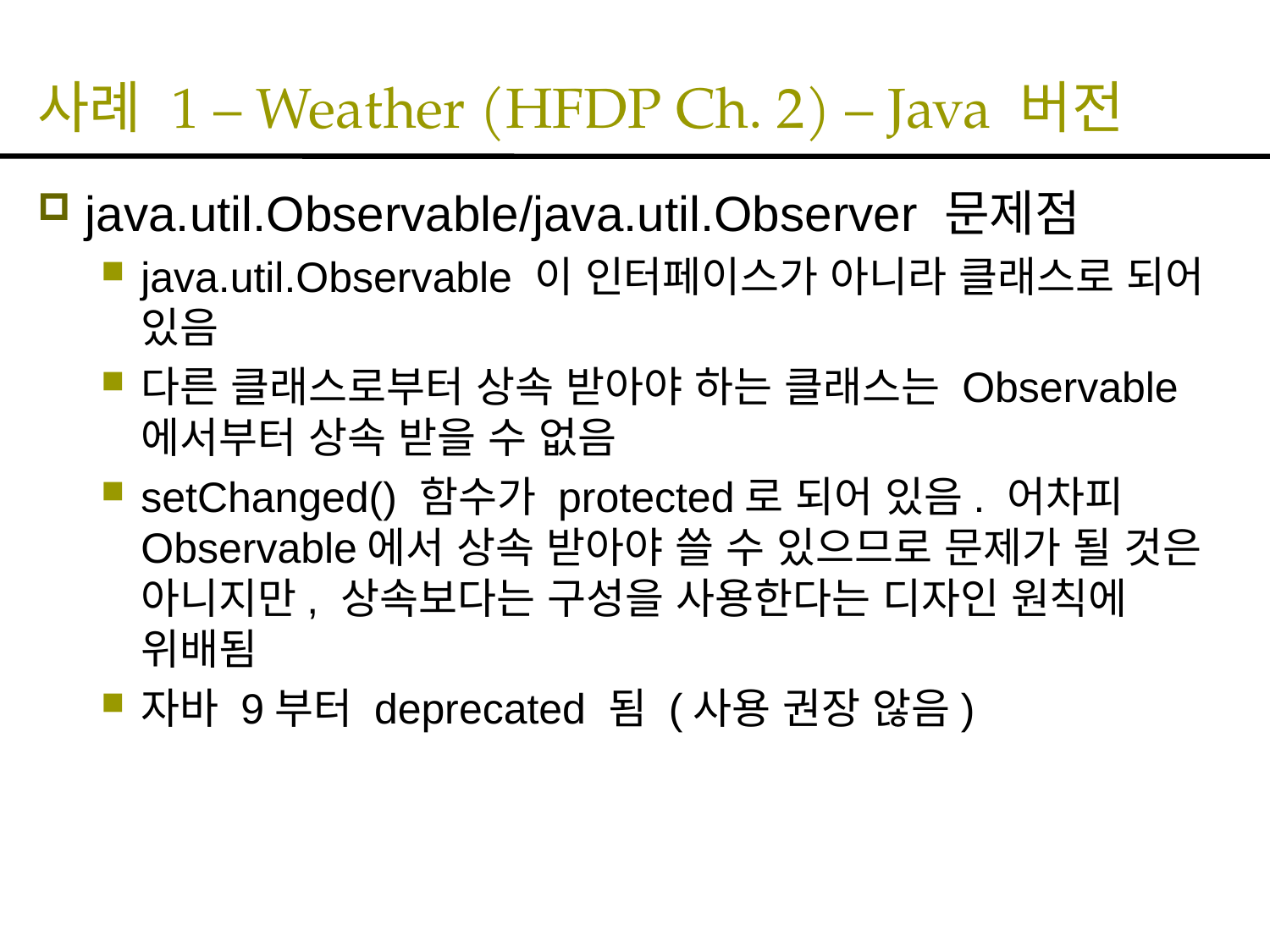

# 사례 1 – Weather (HFDP Ch. 2) – Java 버전
java.util.Observable/java.util.Observer 문제점
java.util.Observable 이 인터페이스가 아니라 클래스로 되어 있음
다른 클래스로부터 상속 받아야 하는 클래스는 Observable에서부터 상속 받을 수 없음
setChanged() 함수가 protected로 되어 있음. 어차피 Observable에서 상속 받아야 쓸 수 있으므로 문제가 될 것은 아니지만, 상속보다는 구성을 사용한다는 디자인 원칙에 위배됨
자바 9부터 deprecated 됨 (사용 권장 않음)